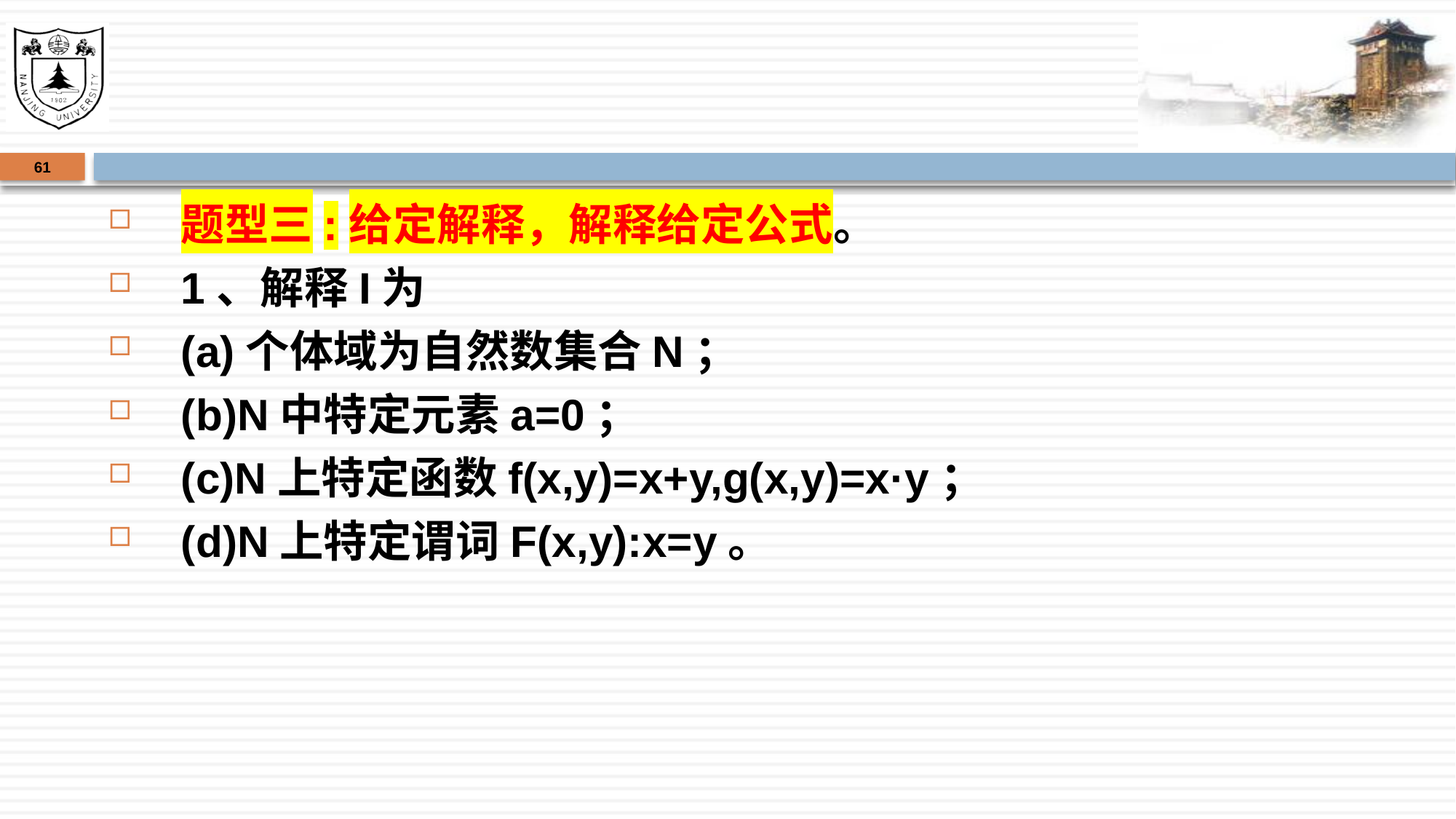

#
61
题型三:给定解释，解释给定公式。
1、解释I为
(a)个体域为自然数集合N；
(b)N中特定元素a=0；
(c)N上特定函数f(x,y)=x+y,g(x,y)=x·y；
(d)N上特定谓词F(x,y):x=y。